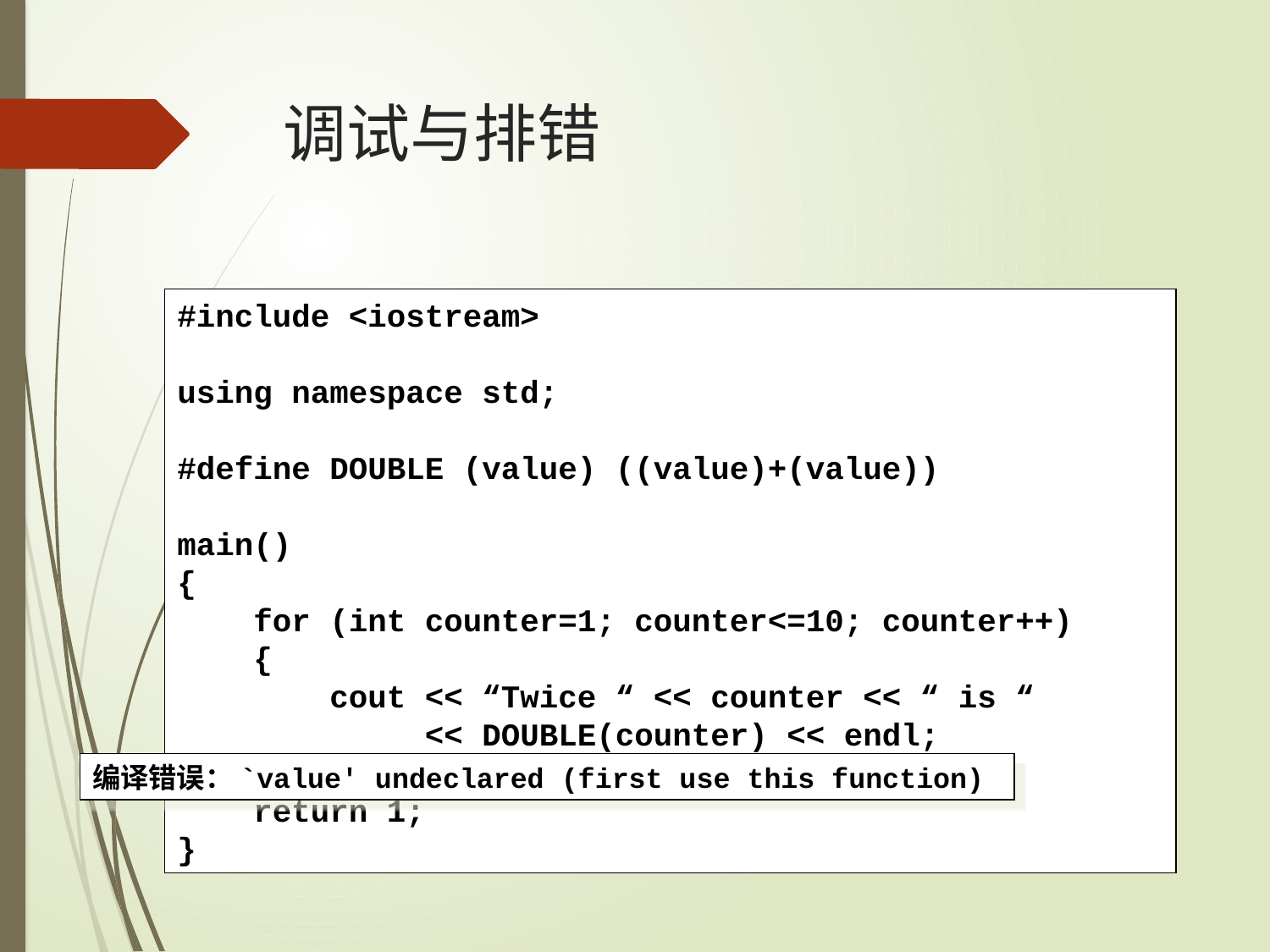

# 调试与排错
#include <iostream>

using namespace std;

#define DOUBLE (value) ((value)+(value))

main()
{
    for (int counter=1; counter<=10; counter++)
    {
        cout << “Twice “ << counter << “ is “
             << DOUBLE(counter) << endl;
    }
    return 1;
}
编译错误：`value' undeclared (first use this function)